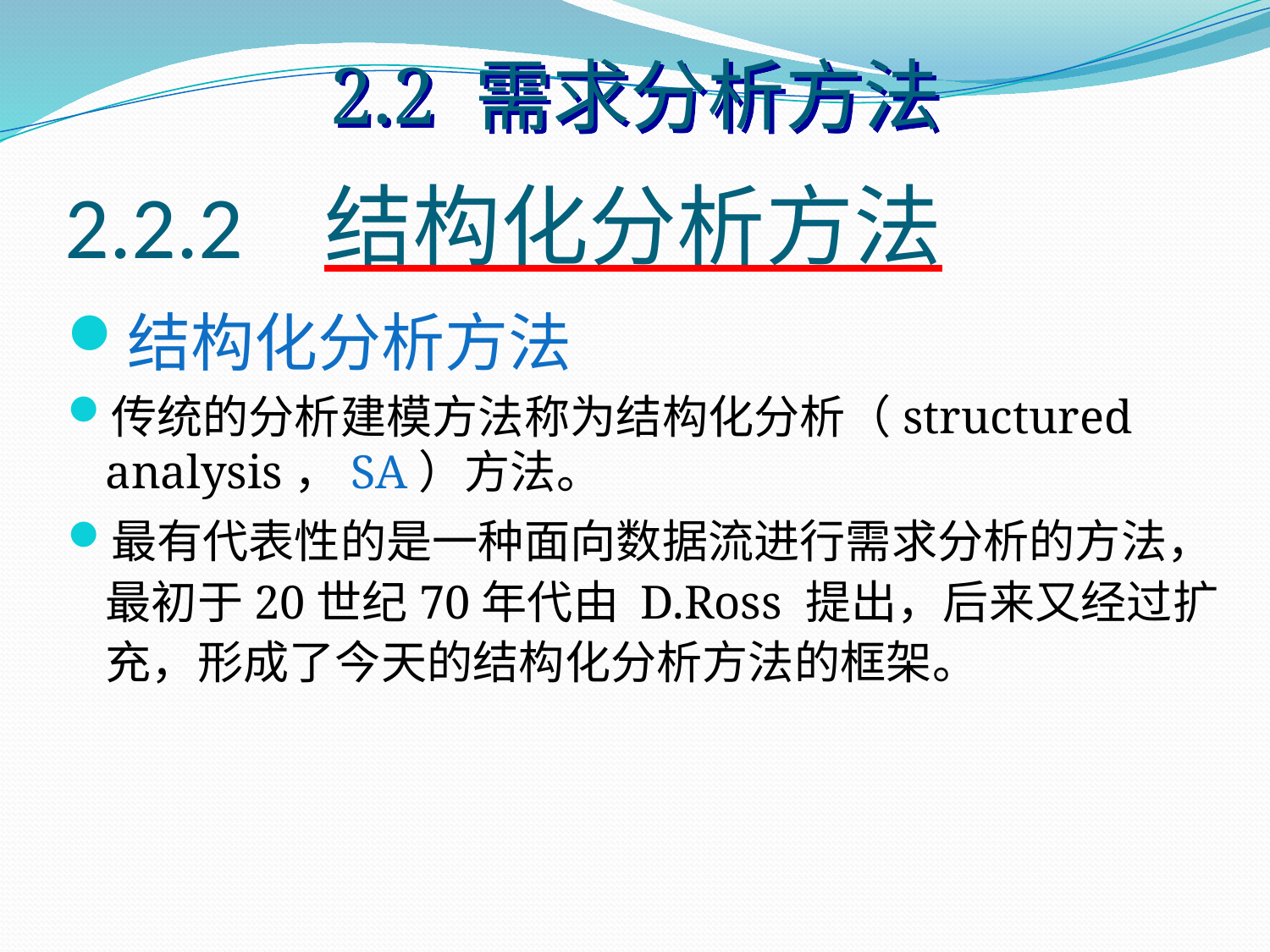

2.2 需求分析方法
# 2.2.2   结构化分析方法
结构化分析方法
传统的分析建模方法称为结构化分析（structured analysis，SA）方法。
最有代表性的是一种面向数据流进行需求分析的方法，最初于20世纪70年代由 D.Ross 提出，后来又经过扩充，形成了今天的结构化分析方法的框架。